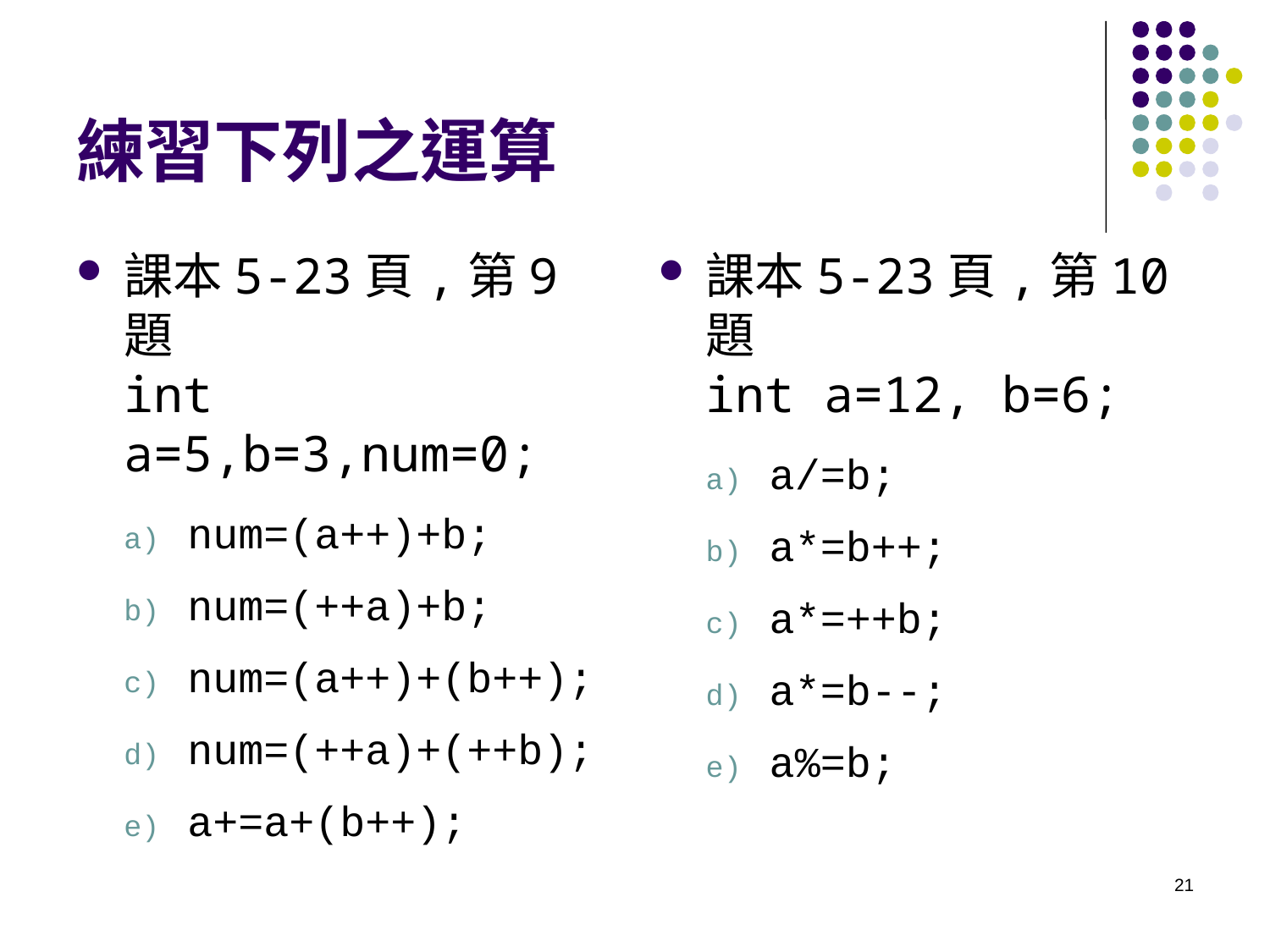

# 練習下列之運算
課本5-23頁,第9題
int a=5,b=3,num=0;
num=(a++)+b;
num=(++a)+b;
num=(a++)+(b++);
num=(++a)+(++b);
a+=a+(b++);
課本5-23頁,第10題
int a=12, b=6;
a/=b;
a*=b++;
a*=++b;
a*=b--;
a%=b;
21